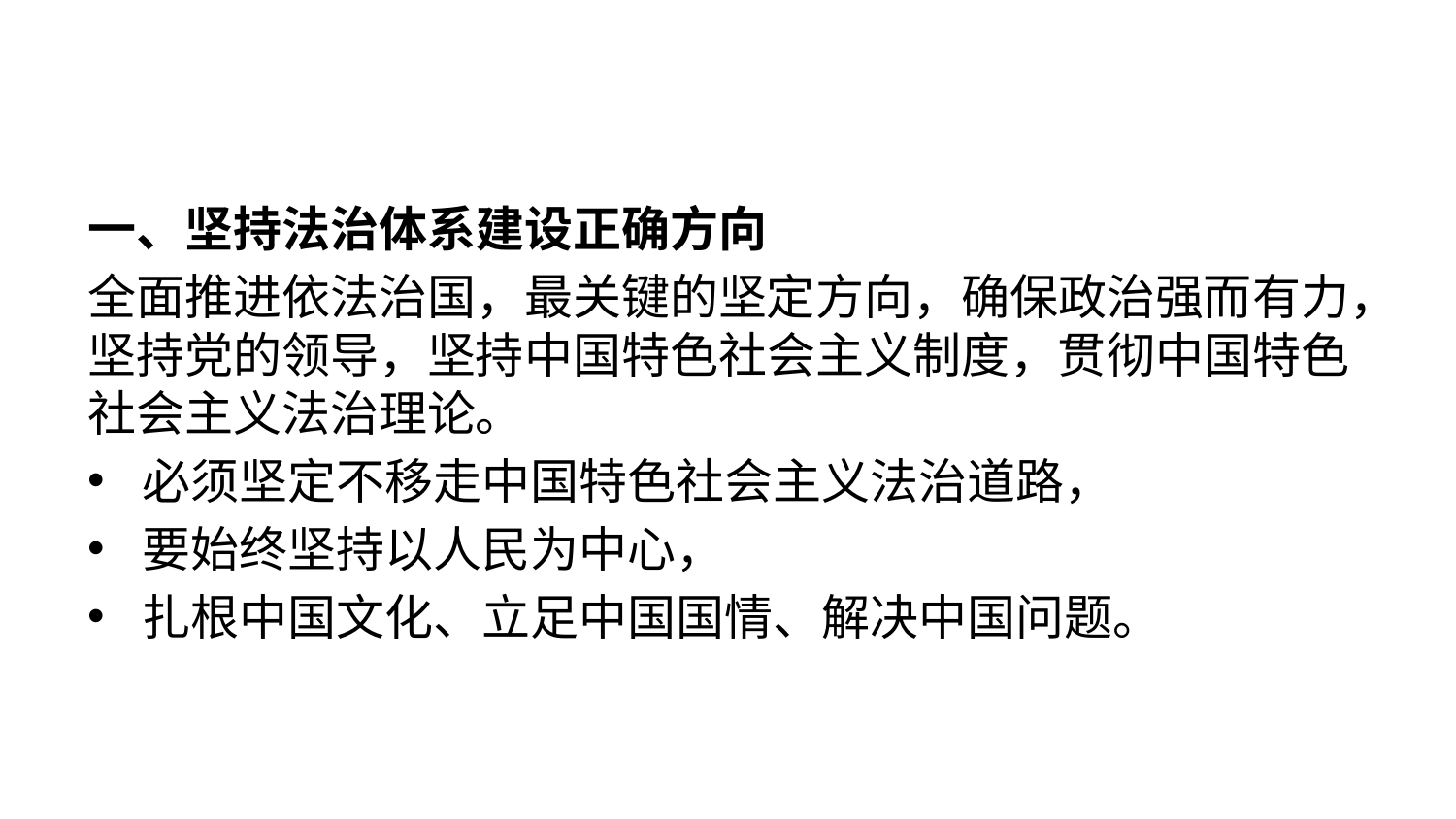

一、坚持法治体系建设正确方向
全面推进依法治国，最关键的坚定方向，确保政治强而有力，坚持党的领导，坚持中国特色社会主义制度，贯彻中国特色社会主义法治理论。
必须坚定不移走中国特色社会主义法治道路，
要始终坚持以人民为中心，
扎根中国文化、立足中国国情、解决中国问题。